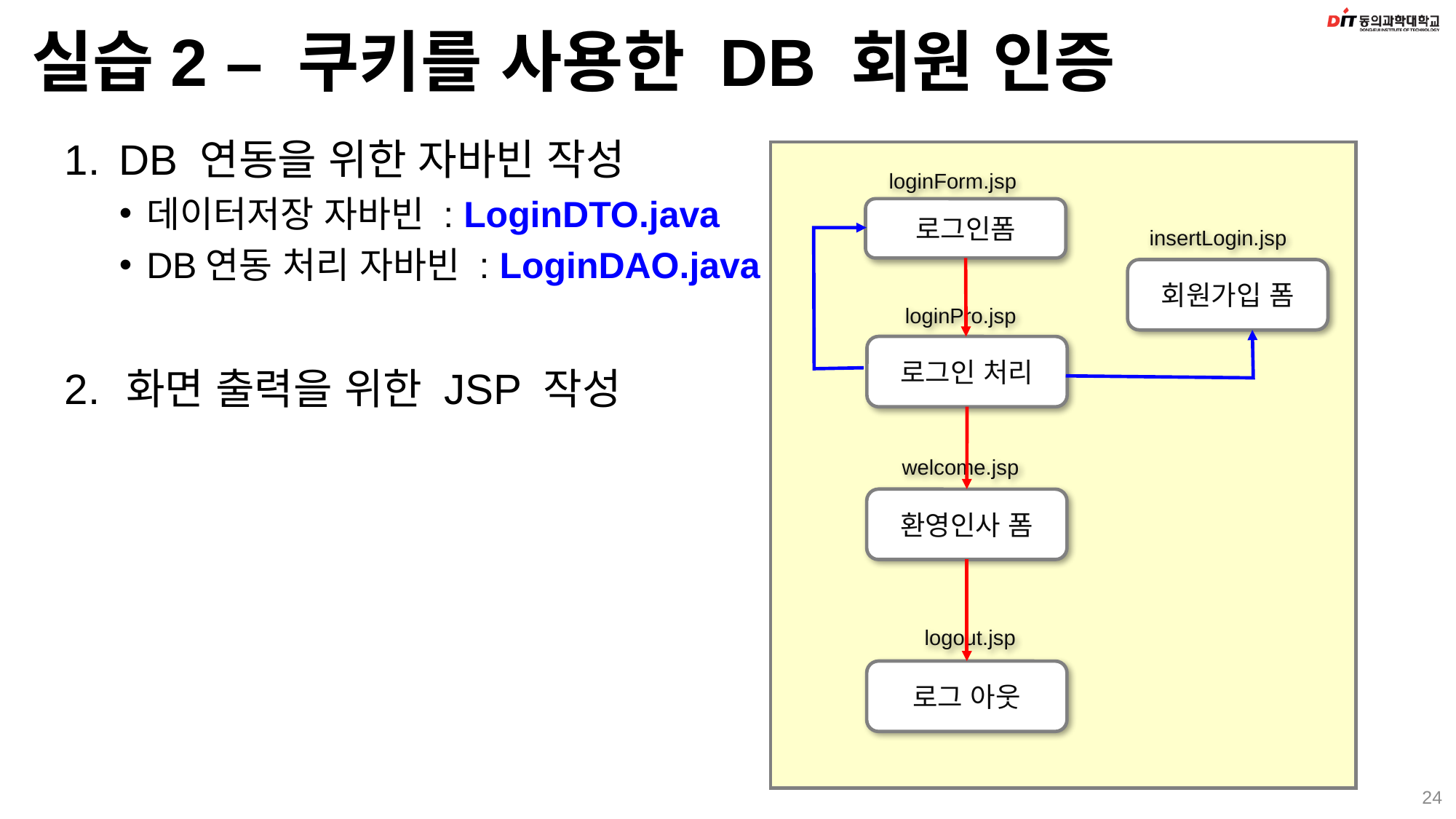

# 실습2 – 쿠키를 사용한 DB 회원 인증
DB 연동을 위한 자바빈 작성
데이터저장 자바빈 : LoginDTO.java
DB연동 처리 자바빈 : LoginDAO.java

화면 출력을 위한 JSP 작성

loginForm.jsp
로그인폼
insertLogin.jsp
회원가입 폼

loginPro.jsp
로그인 처리

welcome.jsp
환영인사 폼
logout.jsp
로그 아웃
24